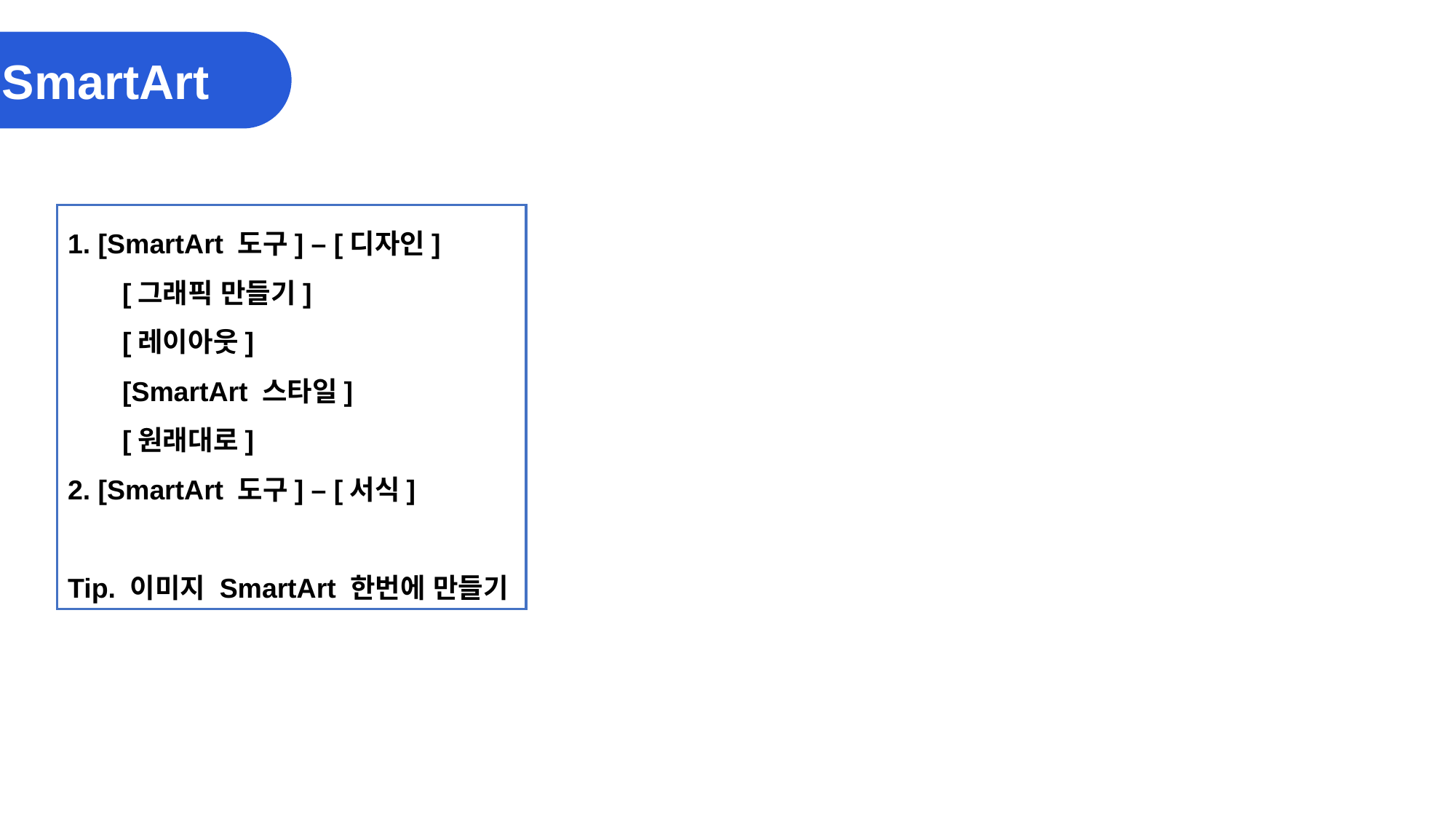

SmartArt
1. [SmartArt 도구] – [디자인]
[그래픽 만들기]
[레이아웃]
[SmartArt 스타일]
[원래대로]
2. [SmartArt 도구] – [서식]

Tip. 이미지 SmartArt 한번에 만들기